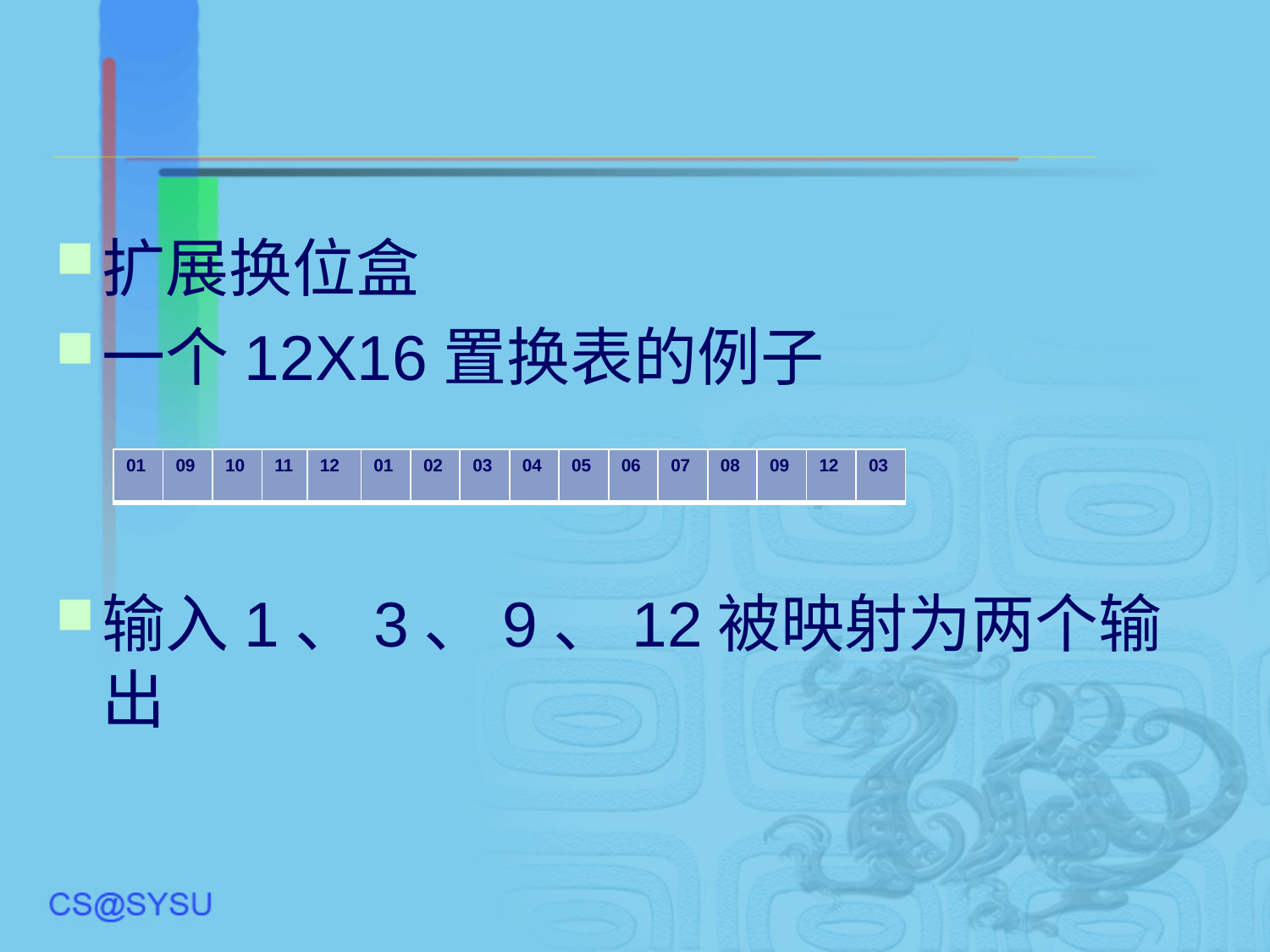

扩展换位盒
一个12X16置换表的例子

输入1、3、9、12被映射为两个输出

| 01 | 09 | 10 | 11 | 12 | 01 | 02 | 03 | 04 | 05 | 06 | 07 | 08 | 09 | 12 | 03 |
| --- | --- | --- | --- | --- | --- | --- | --- | --- | --- | --- | --- | --- | --- | --- | --- |